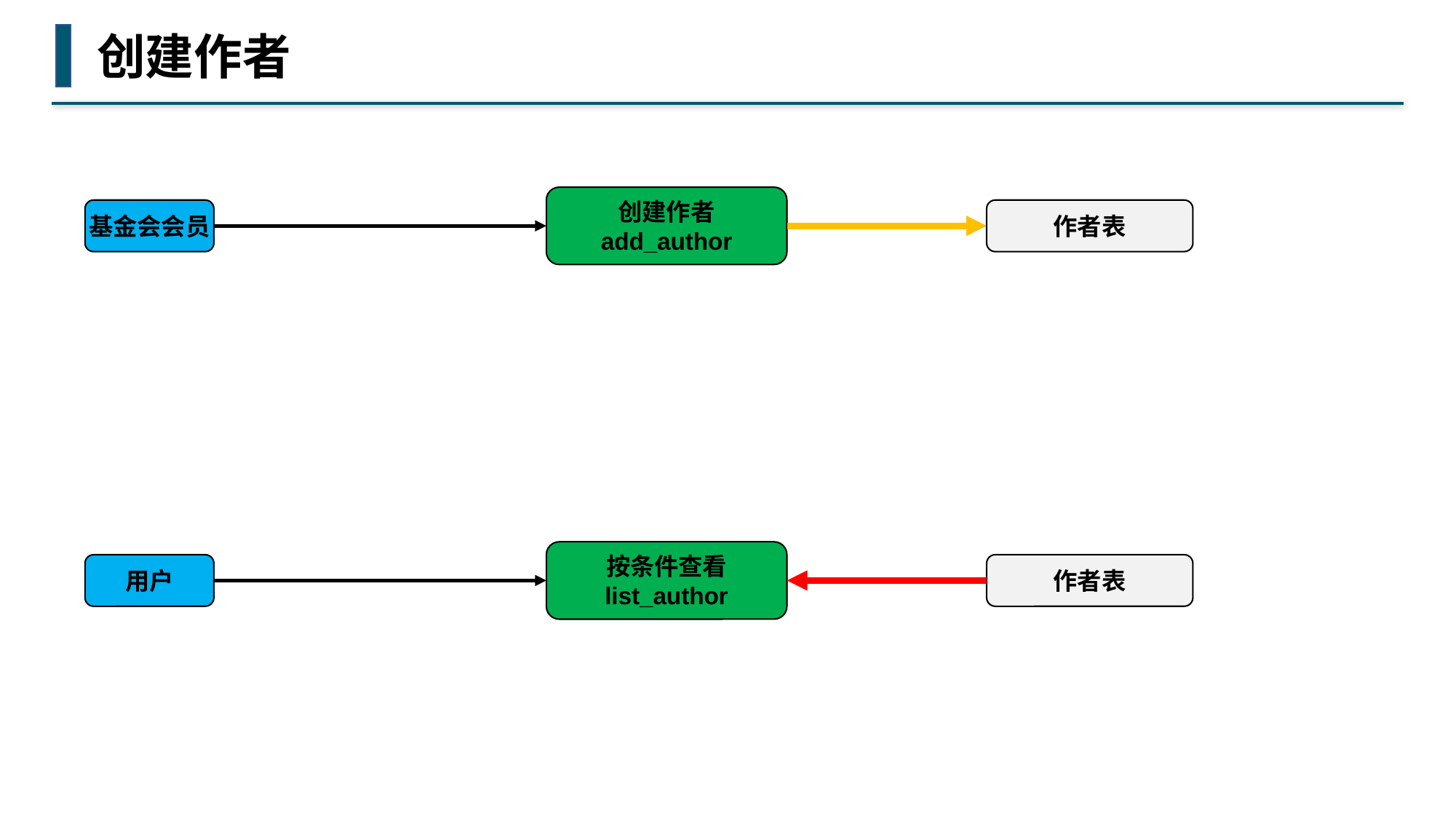

创建作者

创建作者
add_author
基金会会员
作者表
按条件查看
list_author
用户
作者表